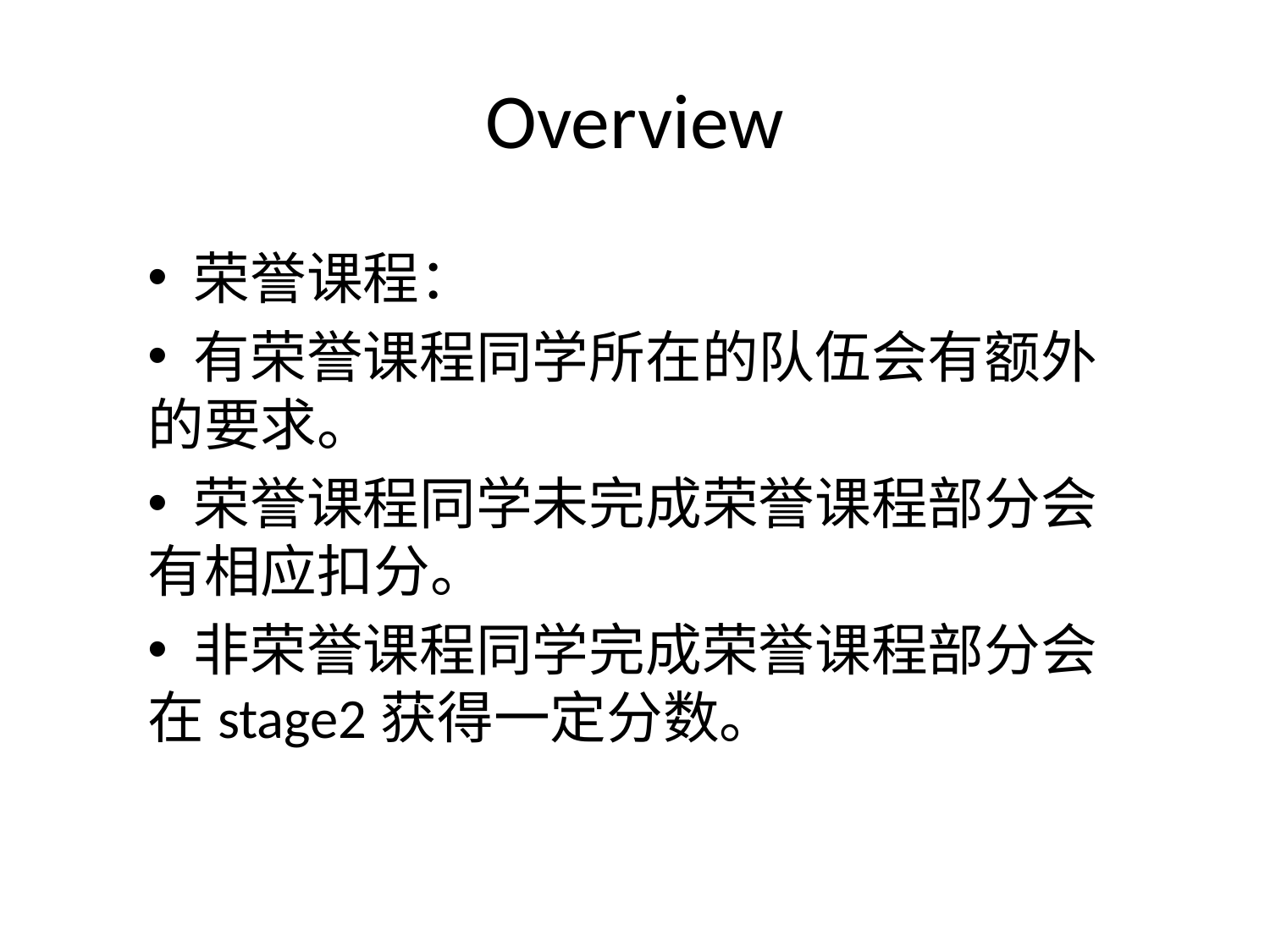

# Overview
 荣誉课程：
 有荣誉课程同学所在的队伍会有额外的要求。
 荣誉课程同学未完成荣誉课程部分会有相应扣分。
 非荣誉课程同学完成荣誉课程部分会在stage2获得一定分数。